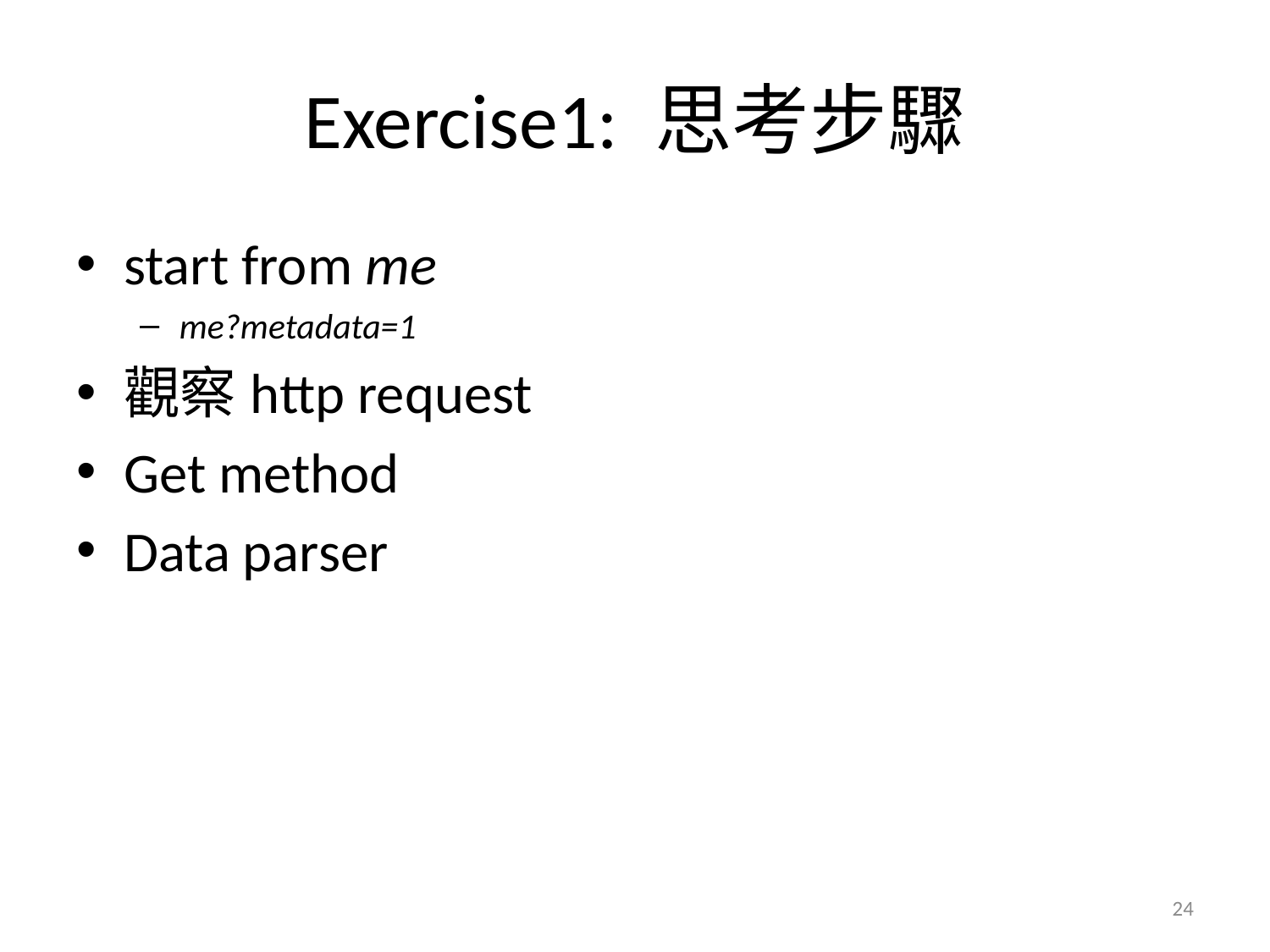

# Exercise1: 思考步驟
start from me
me?metadata=1
觀察http request
Get method
Data parser

24